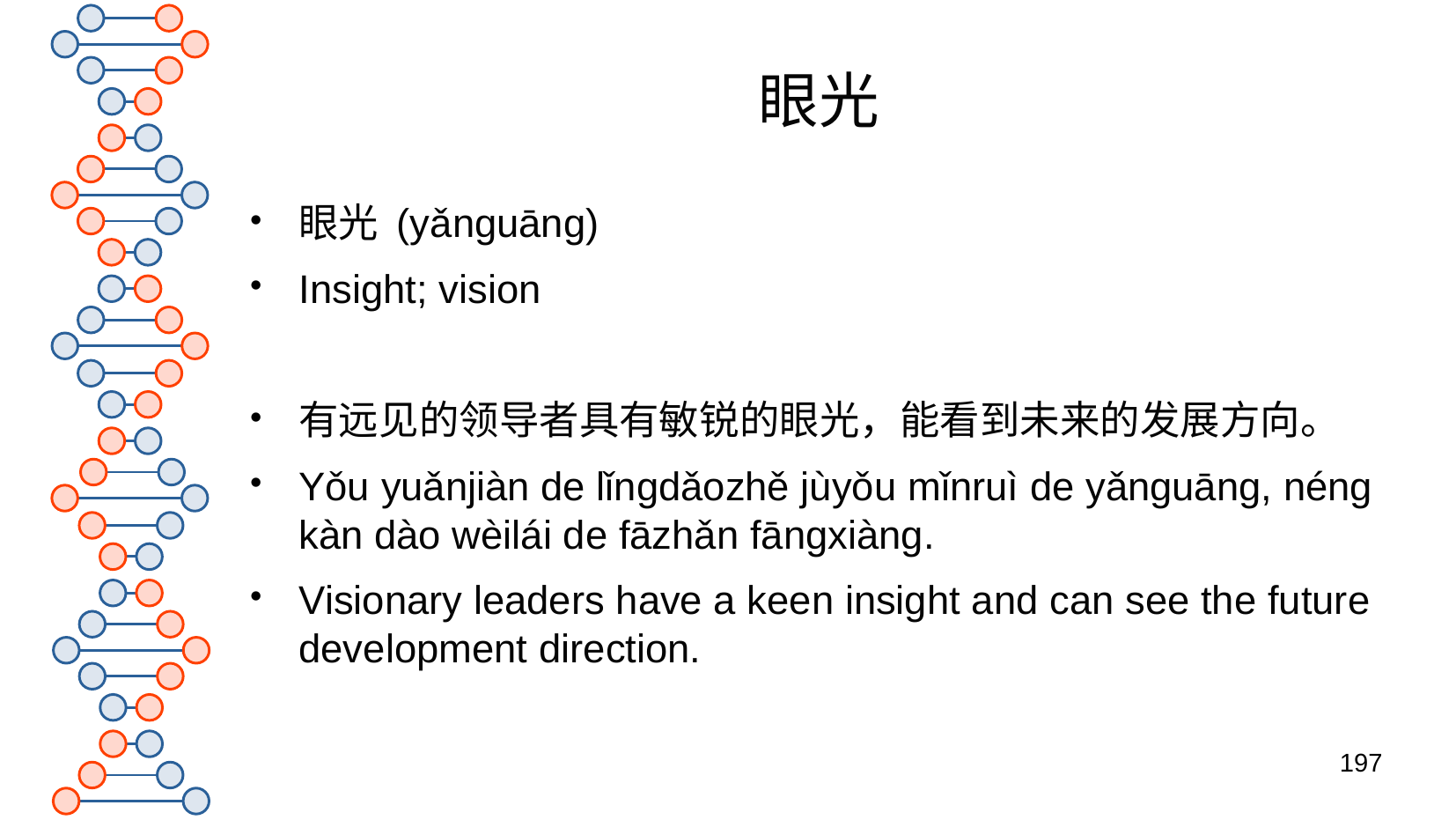

# 眼光
眼光 (yǎnguāng)
Insight; vision

有远见的领导者具有敏锐的眼光，能看到未来的发展方向。
Yǒu yuǎnjiàn de lǐngdǎozhě jùyǒu mǐnruì de yǎnguāng, néng kàn dào wèilái de fāzhǎn fāngxiàng.
Visionary leaders have a keen insight and can see the future development direction.

197